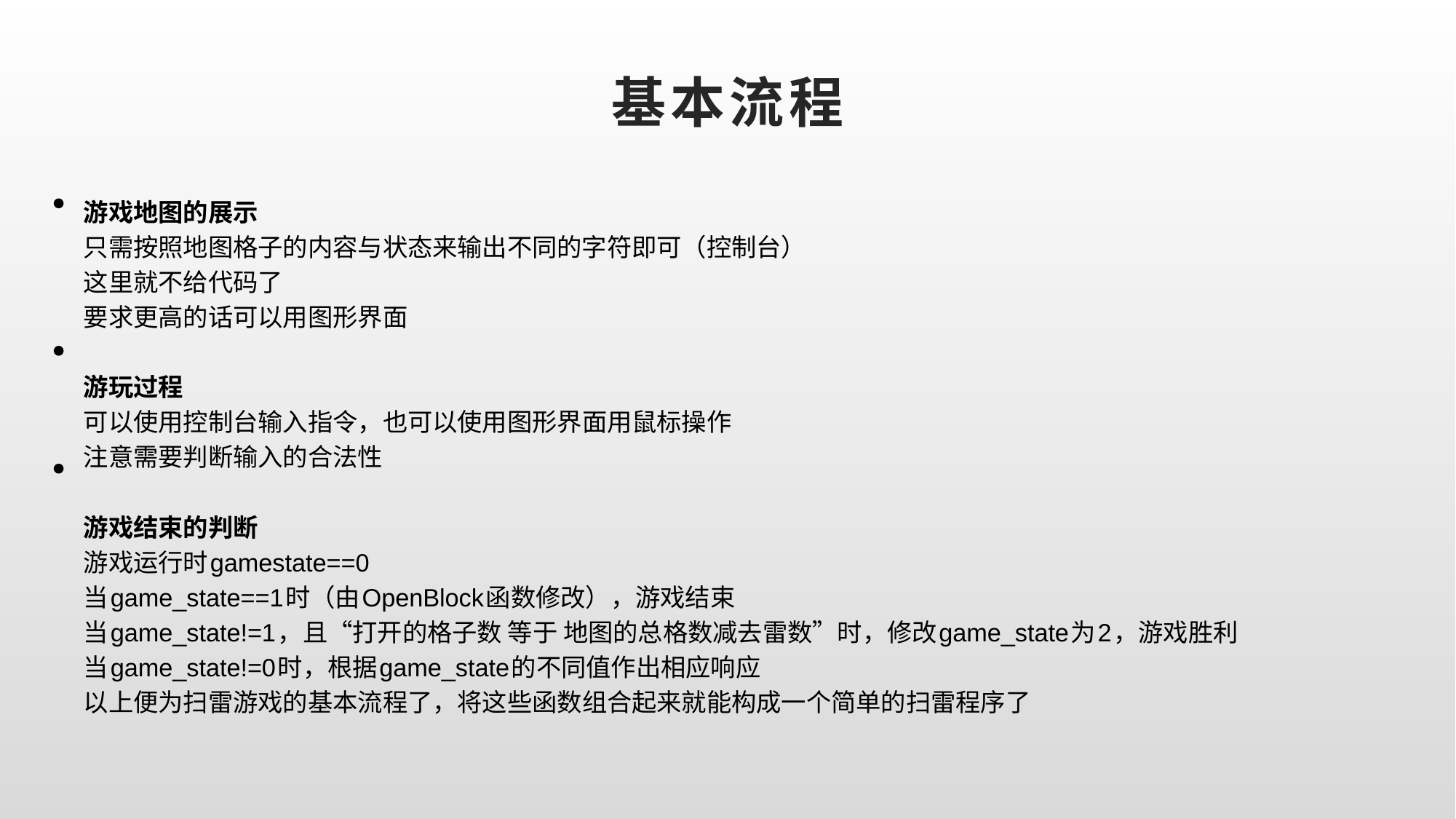

# 基本流程
游戏地图的展示
只需按照地图格子的内容与状态来输出不同的字符即可（控制台）
这里就不给代码了
要求更高的话可以用图形界面

游玩过程
可以使用控制台输入指令，也可以使用图形界面用鼠标操作
注意需要判断输入的合法性

游戏结束的判断
游戏运行时gamestate==0
当game_state==1时（由OpenBlock函数修改），游戏结束
当game_state!=1，且“打开的格子数 等于 地图的总格数减去雷数”时，修改game_state为2，游戏胜利
当game_state!=0时，根据game_state的不同值作出相应响应
以上便为扫雷游戏的基本流程了，将这些函数组合起来就能构成一个简单的扫雷程序了